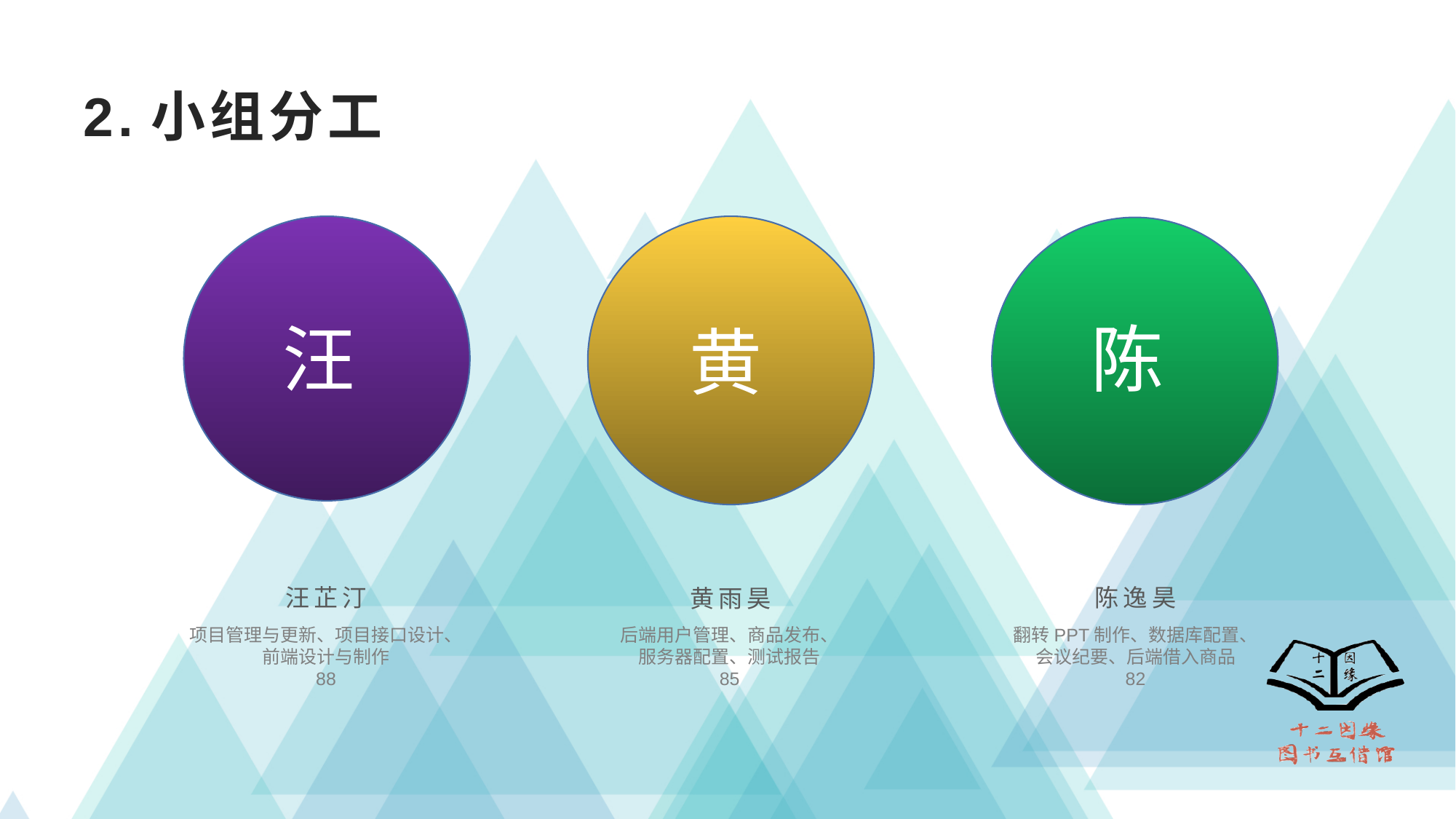

# 2.小组分工

汪
陈
黄
汪芷汀
陈逸昊
黄雨昊
项目管理与更新、项目接口设计、
前端设计与制作
88
后端用户管理、商品发布、
服务器配置、测试报告
85
翻转PPT制作、数据库配置、
会议纪要、后端借入商品
82